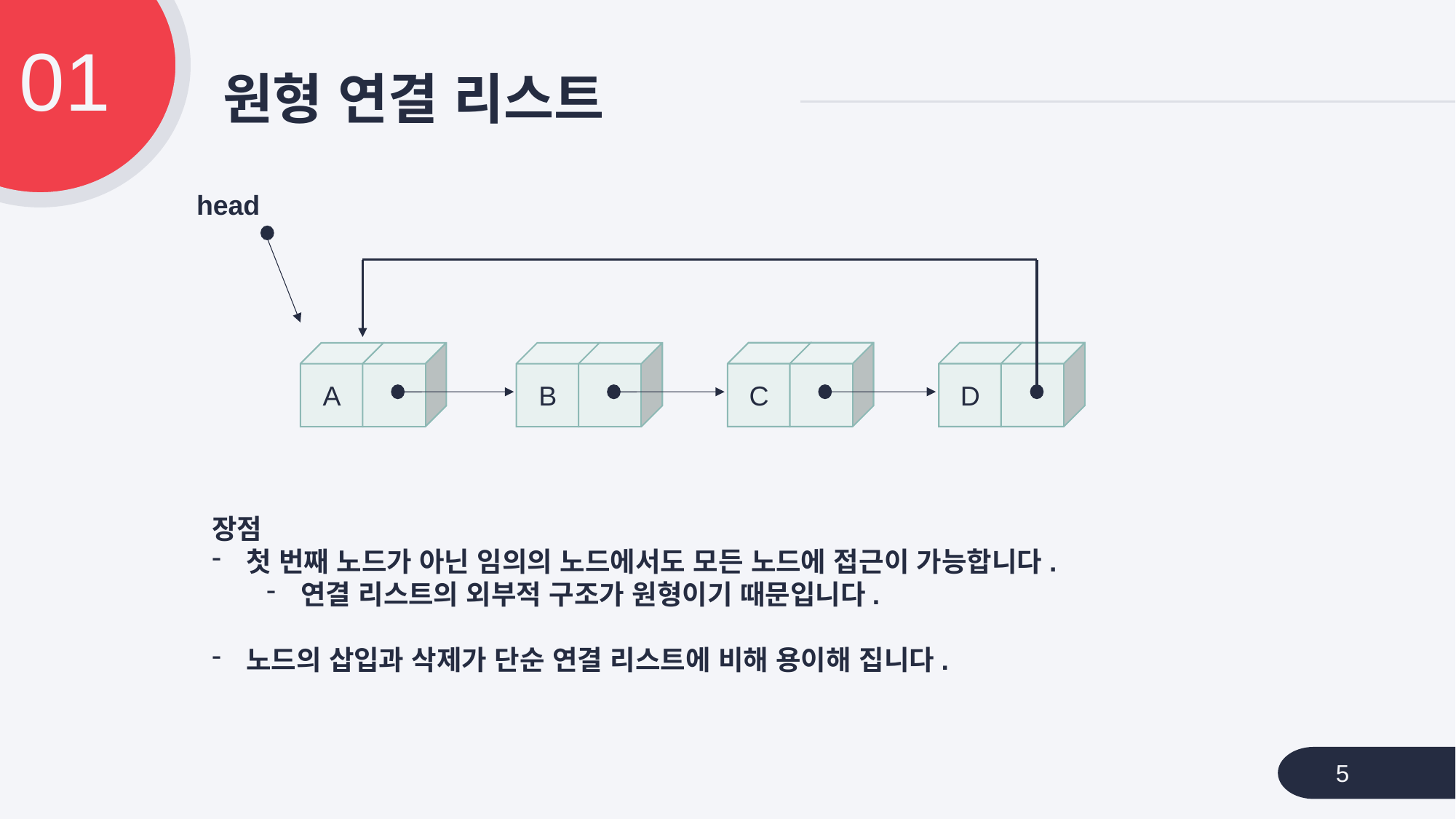

01
# 원형 연결 리스트
head

C

D

A

B

장점
첫 번째 노드가 아닌 임의의 노드에서도 모든 노드에 접근이 가능합니다.
연결 리스트의 외부적 구조가 원형이기 때문입니다.

노드의 삽입과 삭제가 단순 연결 리스트에 비해 용이해 집니다.

5